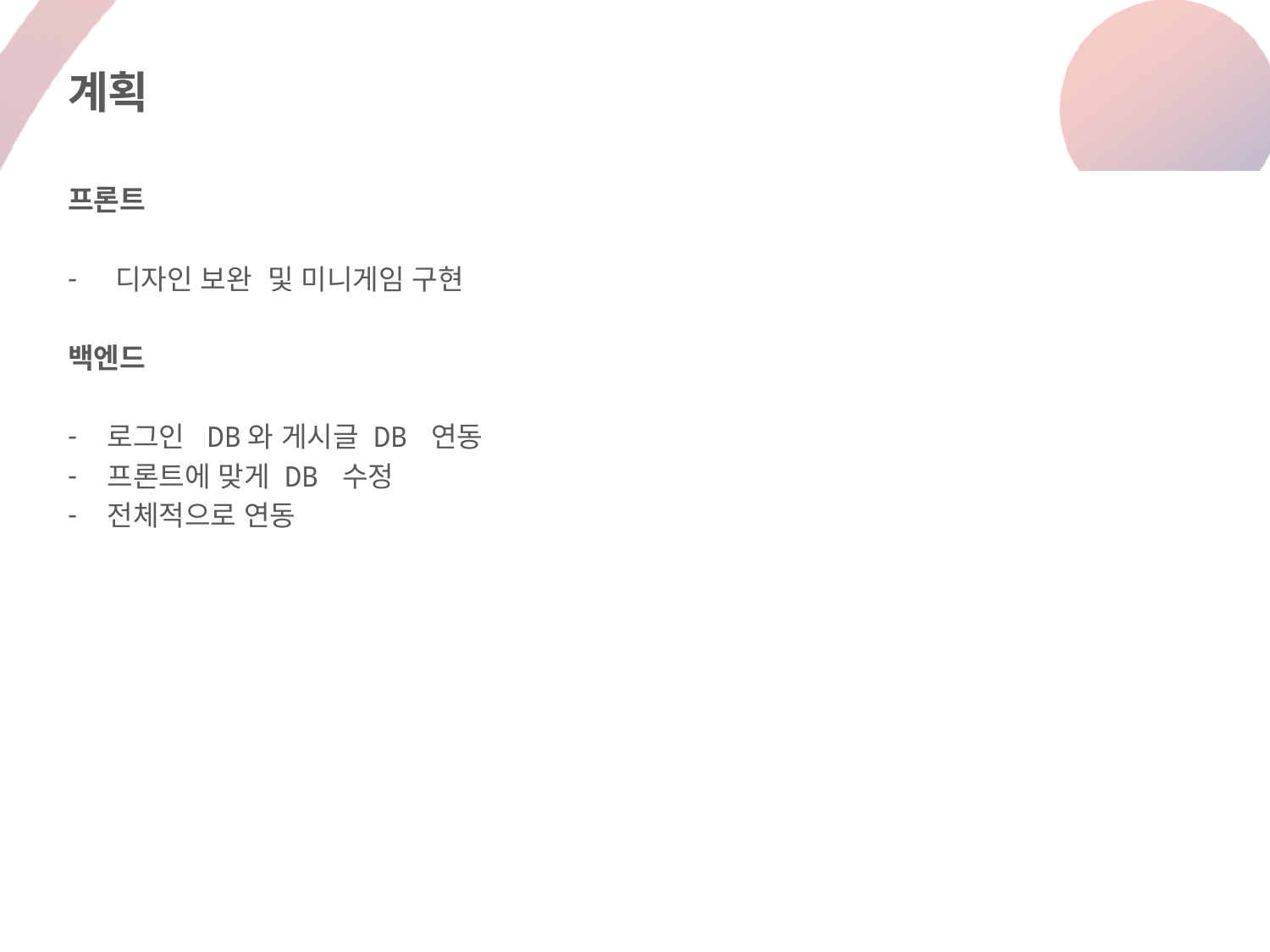

# 계획
프론트

디자인 보완  및 미니게임 구현

백엔드

로그인  DB와 게시글 DB 연동
프론트에 맞게 DB 수정
전체적으로 연동